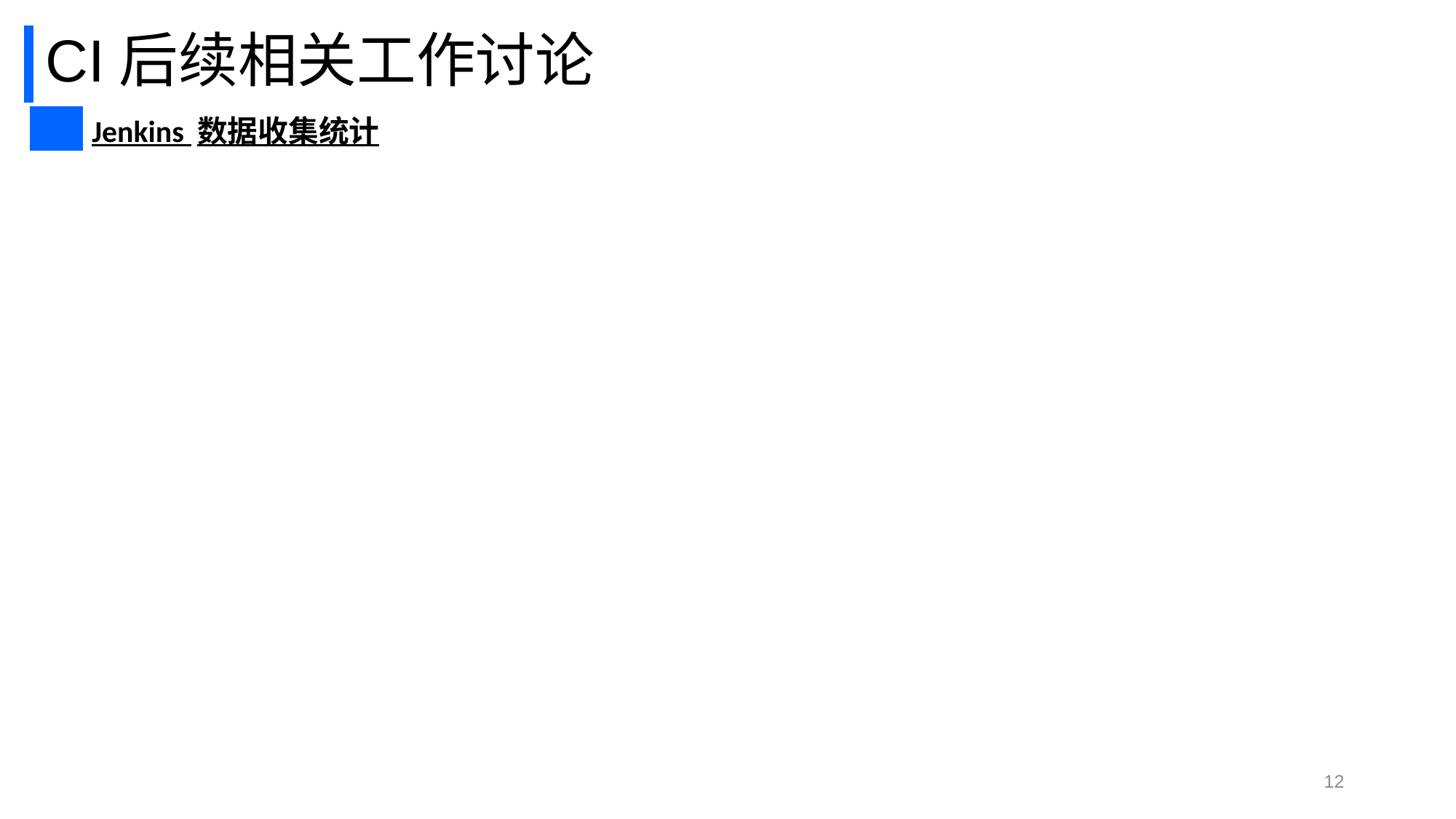

# CI后续相关工作讨论
|  | Jenkins 数据收集统计 |
| --- | --- |

12